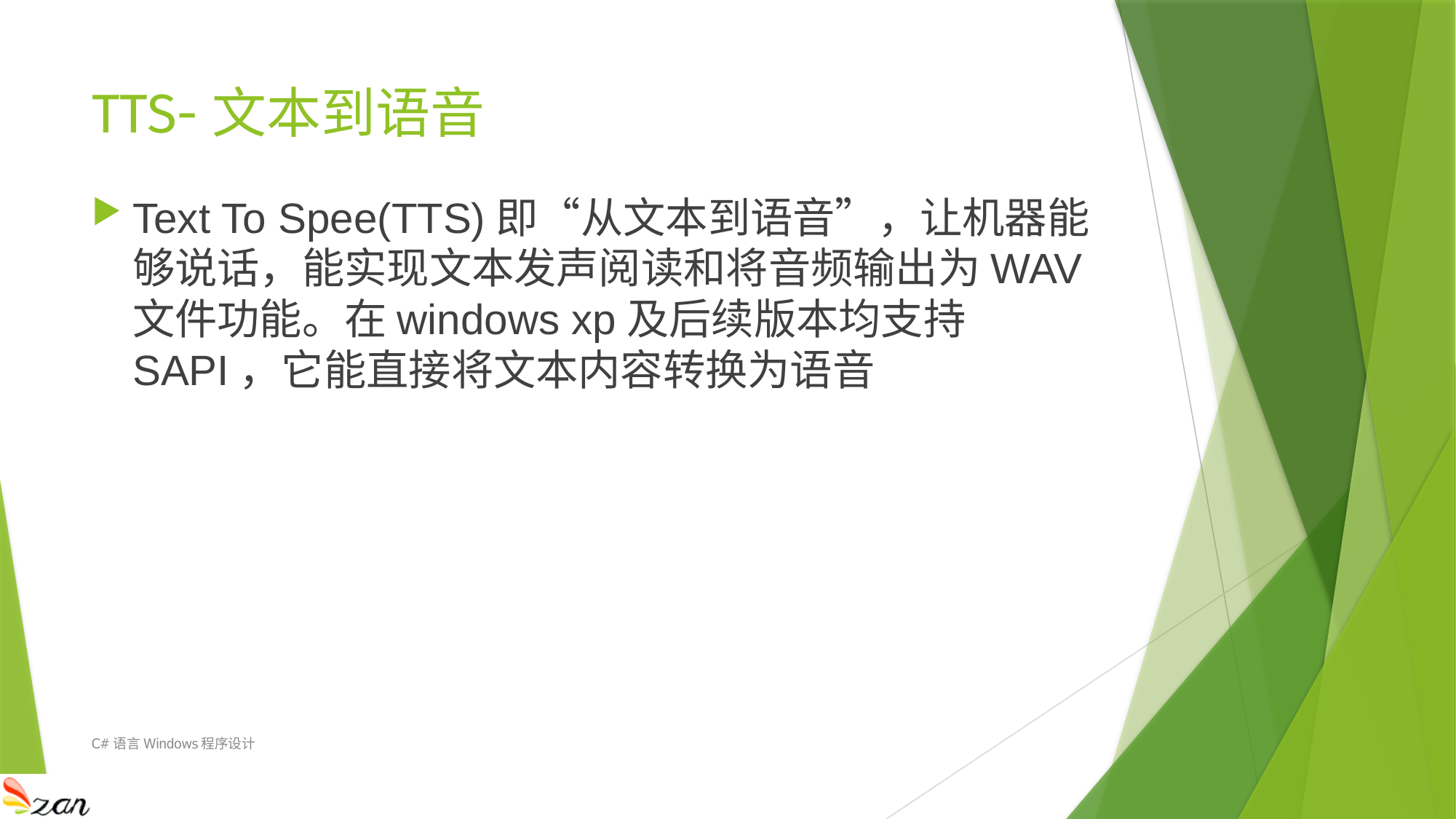

# TTS-文本到语音
Text To Spee(TTS)即“从文本到语音”，让机器能够说话，能实现文本发声阅读和将音频输出为WAV文件功能。在windows xp及后续版本均支持SAPI，它能直接将文本内容转换为语音

C#语言Windows程序设计